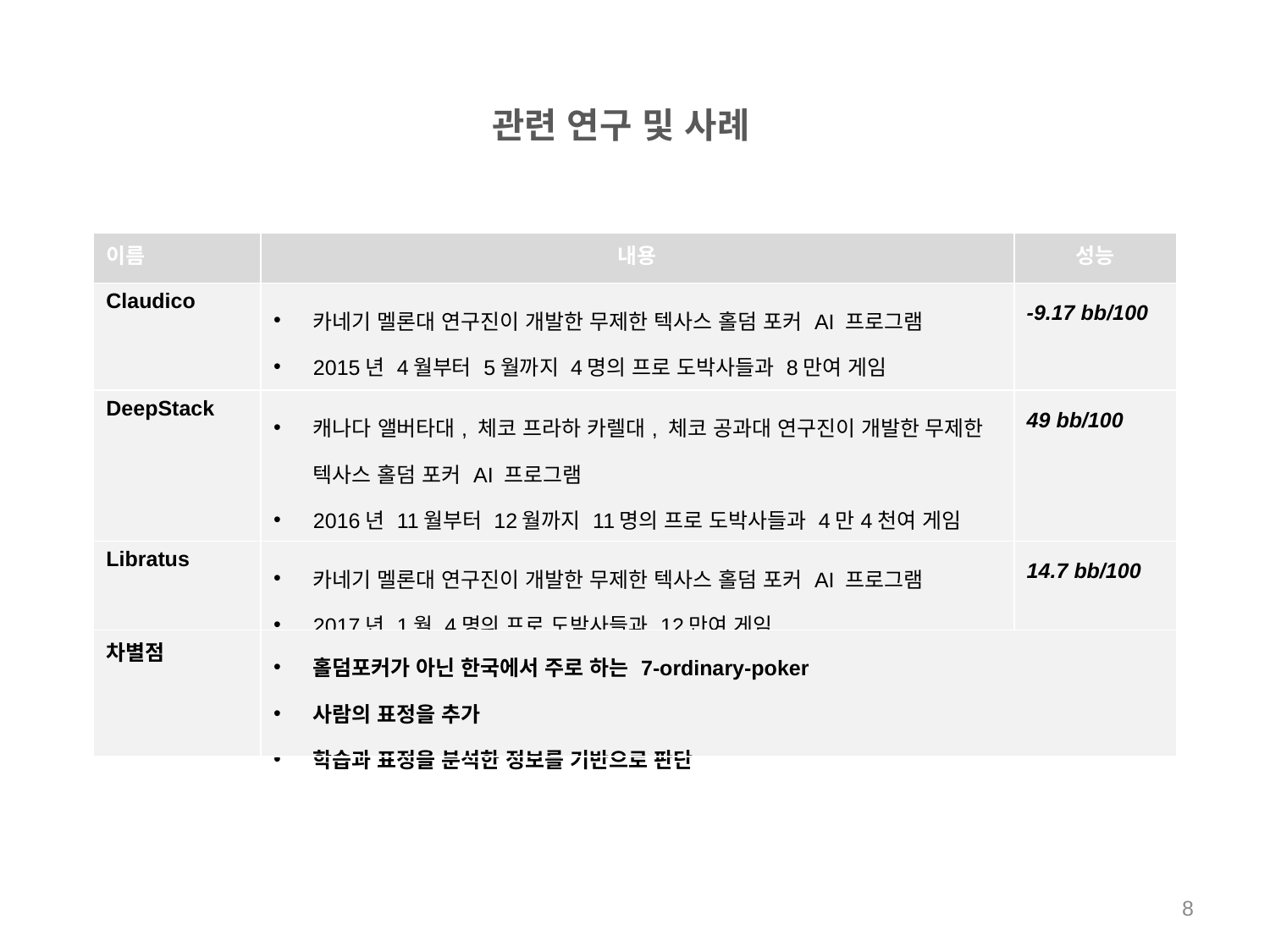

관련 연구 및 사례
| 이름 | 내용 | 성능 |
| --- | --- | --- |
| Claudico | 카네기 멜론대 연구진이 개발한 무제한 텍사스 홀덤 포커 AI 프로그램 2015년 4월부터 5월까지 4명의 프로 도박사들과 8만여 게임 | -9.17 bb/100 |
| DeepStack | 캐나다 앨버타대, 체코 프라하 카렐대, 체코 공과대 연구진이 개발한 무제한 텍사스 홀덤 포커 AI 프로그램 2016년 11월부터 12월까지 11명의 프로 도박사들과 4만4천여 게임 | 49 bb/100 |
| Libratus | 카네기 멜론대 연구진이 개발한 무제한 텍사스 홀덤 포커 AI 프로그램 2017년 1월 4명의 프로 도박사들과 12만여 게임 | 14.7 bb/100 |
| 차별점 | 홀덤포커가 아닌 한국에서 주로 하는 7-ordinary-poker 사람의 표정을 추가 학습과 표정을 분석한 정보를 기반으로 판단 |  |
8